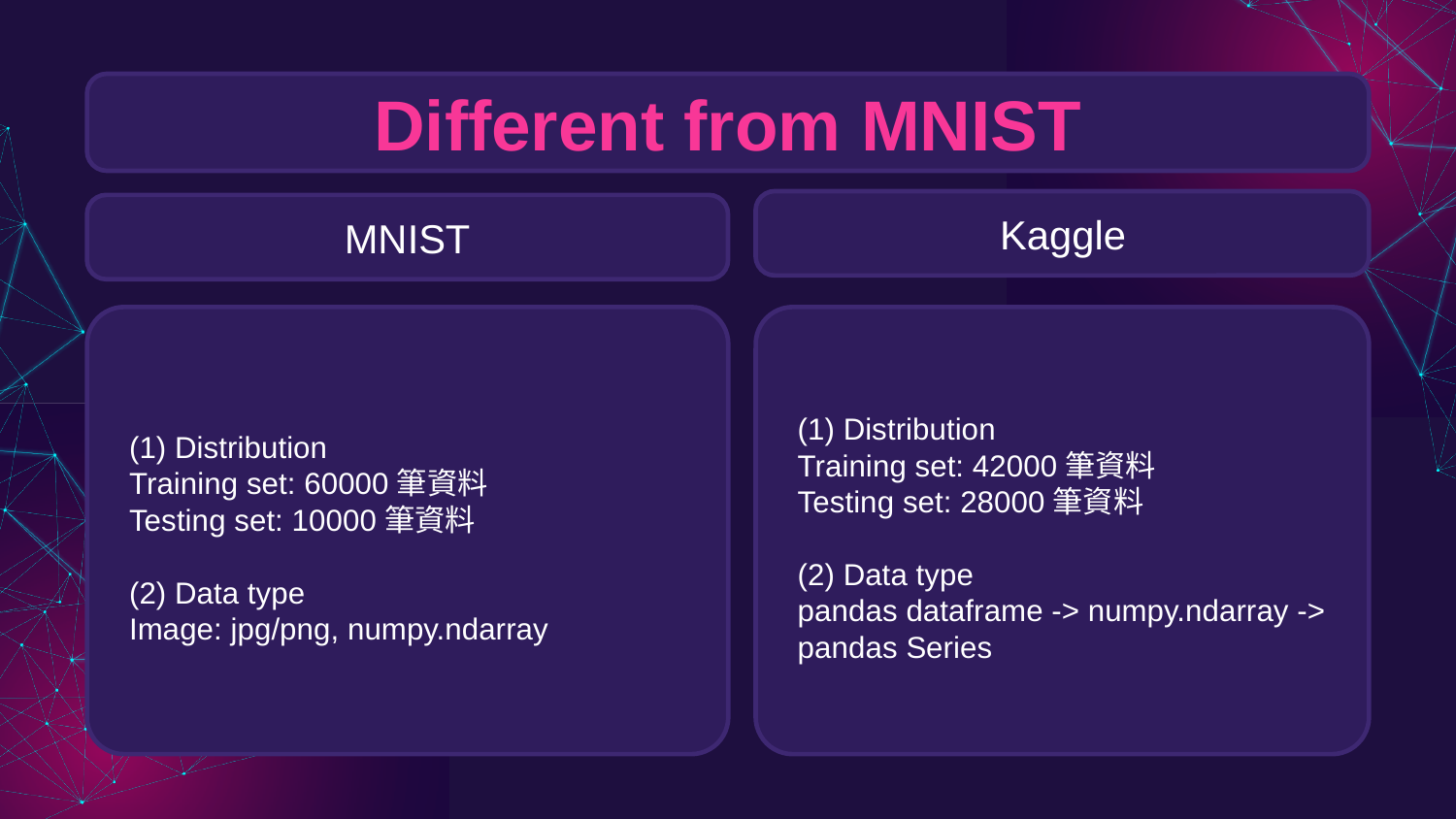

# Different from MNIST

Kaggle

MNIST

(1) Distribution
Training set: 42000筆資料
Testing set: 28000筆資料

(2) Data type
pandas dataframe -> numpy.ndarray -> pandas Series
(1) Distribution
Training set: 60000筆資料
Testing set: 10000筆資料

(2) Data type
Image: jpg/png, numpy.ndarray